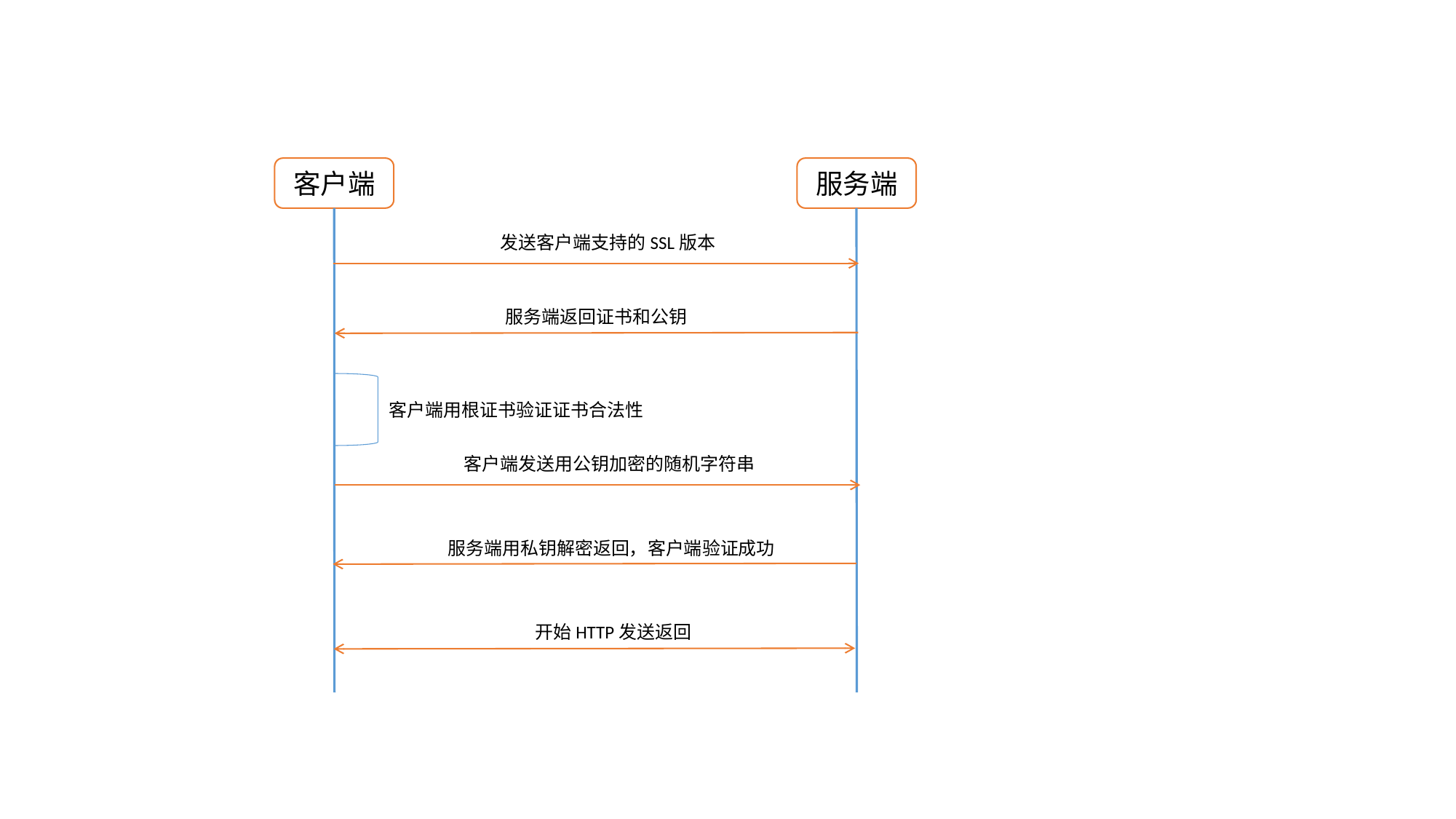

客户端
服务端
发送客户端支持的SSL版本
服务端返回证书和公钥

客户端用根证书验证证书合法性
客户端发送用公钥加密的随机字符串
服务端用私钥解密返回，客户端验证成功
开始HTTP发送返回